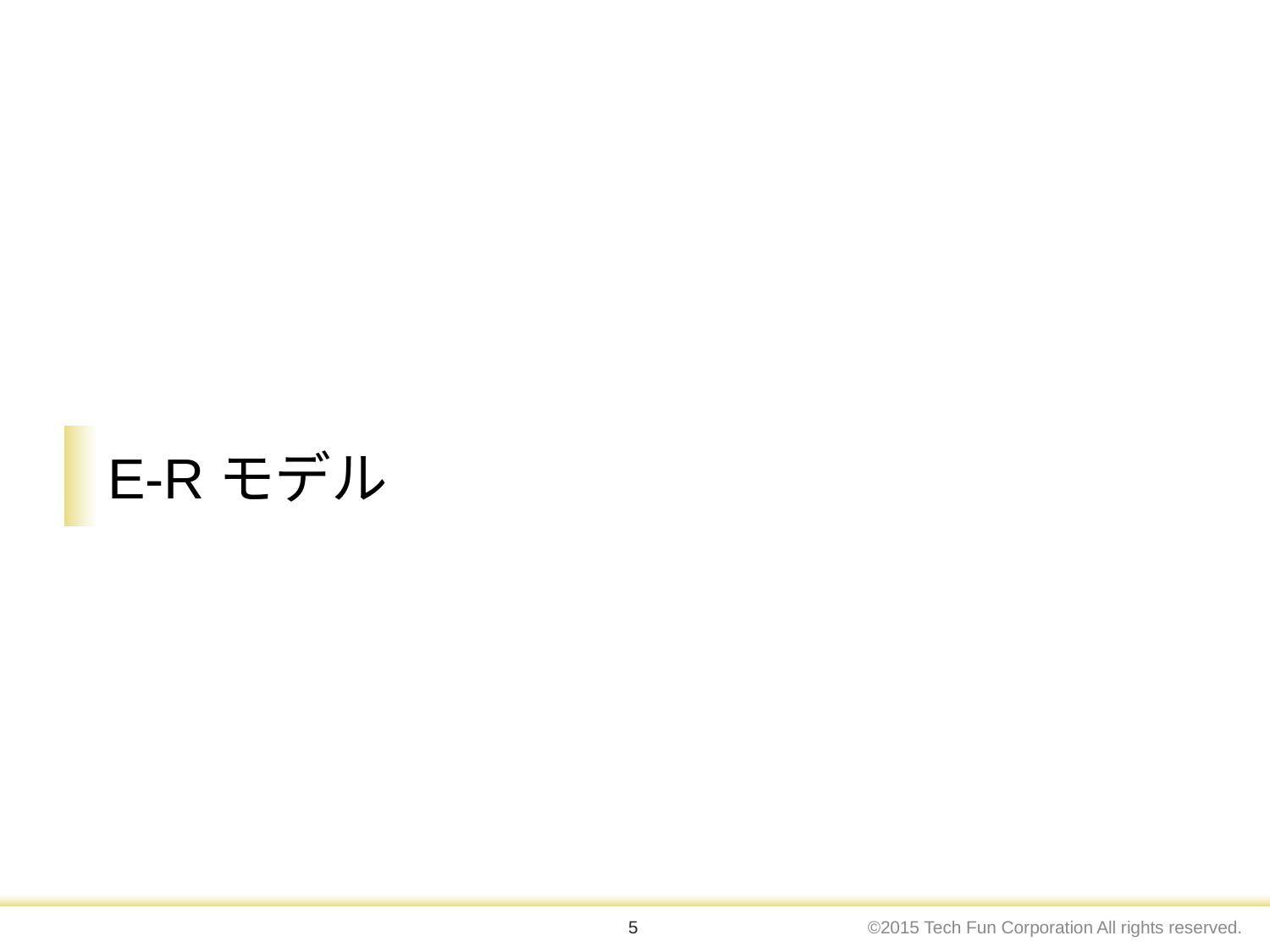

E-Rモデル
5
©2015 Tech Fun Corporation All rights reserved.